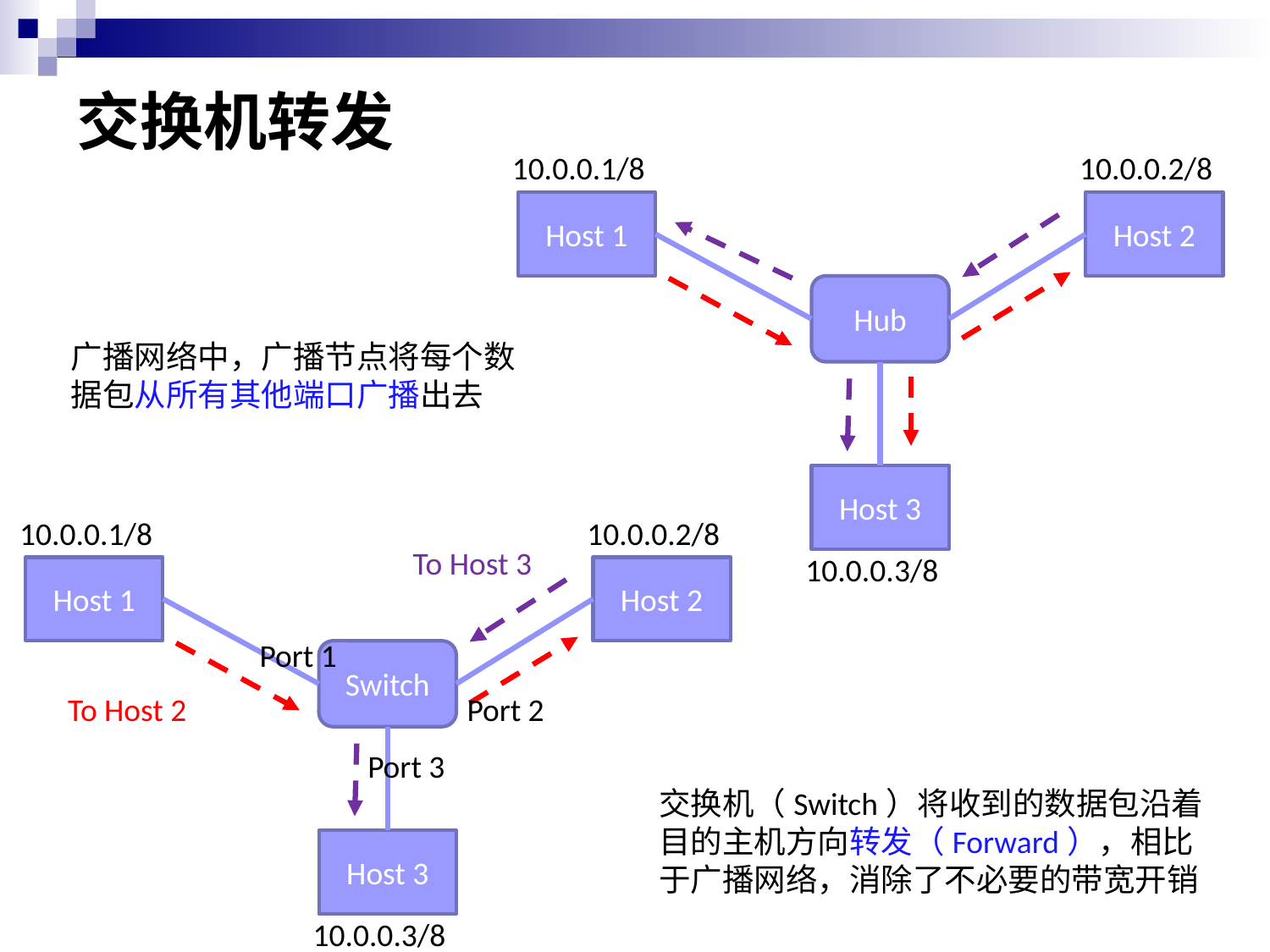

# 交换机转发
10.0.0.1/8
10.0.0.2/8
Host 1
Host 2
Host 3
10.0.0.3/8
Hub
广播网络中，广播节点将每个数据包从所有其他端口广播出去
10.0.0.1/8
10.0.0.2/8
Host 1
Host 2
Host 3
10.0.0.3/8
Switch
To Host 3
Port 1
Port 2
To Host 2
Port 3
交换机（Switch）将收到的数据包沿着目的主机方向转发（Forward），相比于广播网络，消除了不必要的带宽开销
10